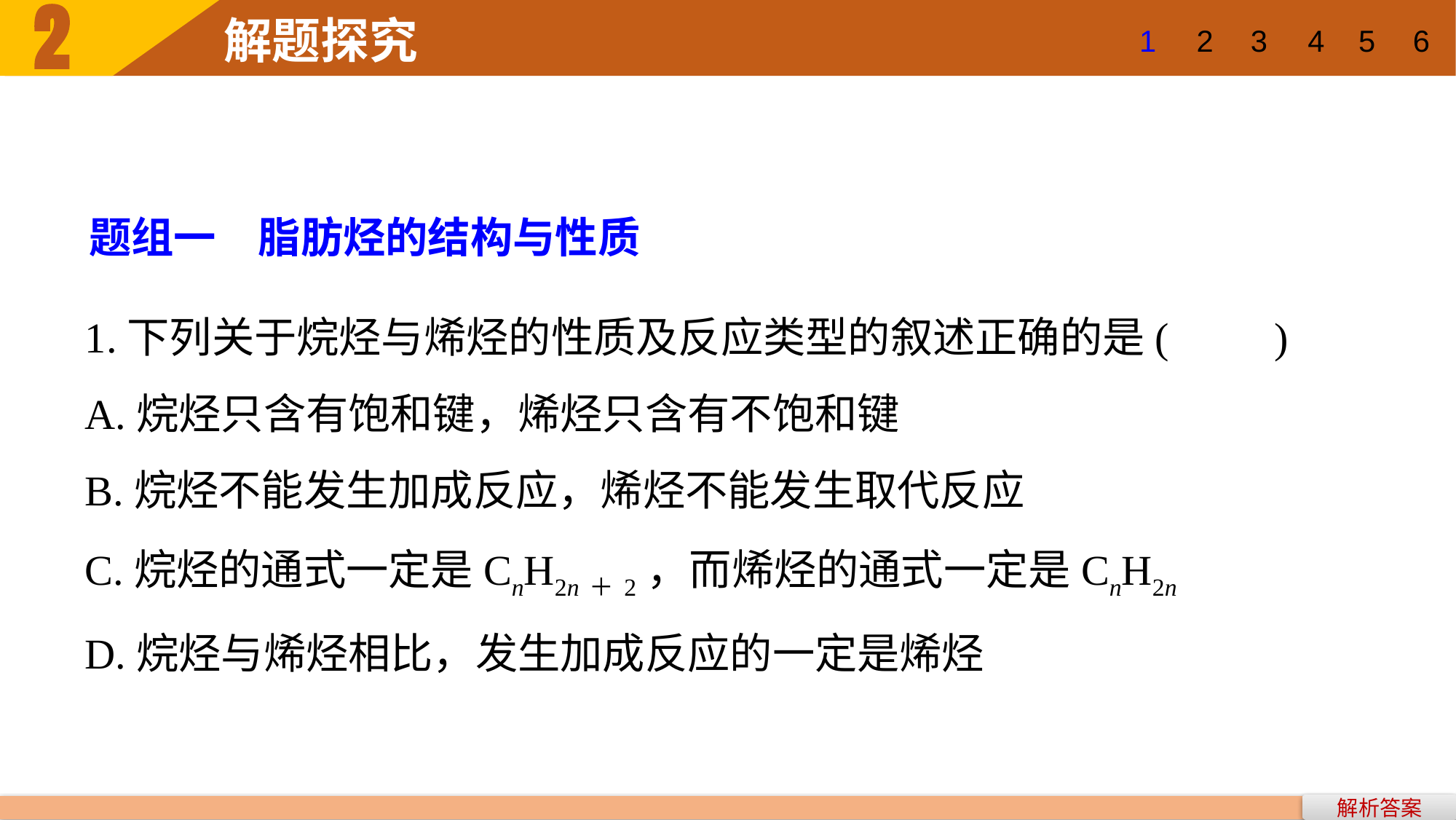

2

解题探究
1
2
3
4
5
6
题组一　脂肪烃的结构与性质
1.下列关于烷烃与烯烃的性质及反应类型的叙述正确的是(　　)
A.烷烃只含有饱和键，烯烃只含有不饱和键
B.烷烃不能发生加成反应，烯烃不能发生取代反应
C.烷烃的通式一定是CnH2n＋2，而烯烃的通式一定是CnH2n
D.烷烃与烯烃相比，发生加成反应的一定是烯烃
解析答案